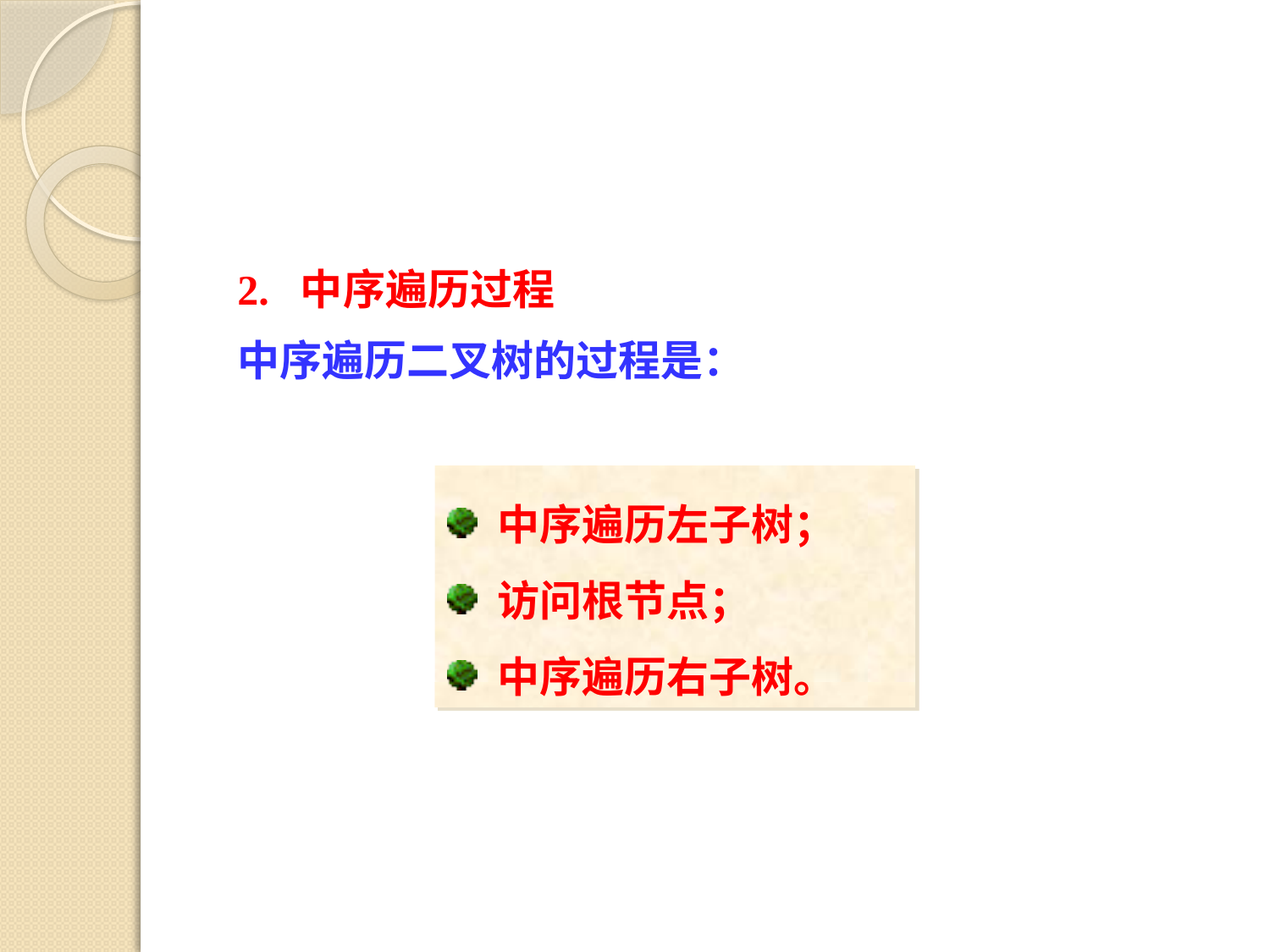

2.  中序遍历过程
中序遍历二叉树的过程是：
 中序遍历左子树；
 访问根节点；
 中序遍历右子树。